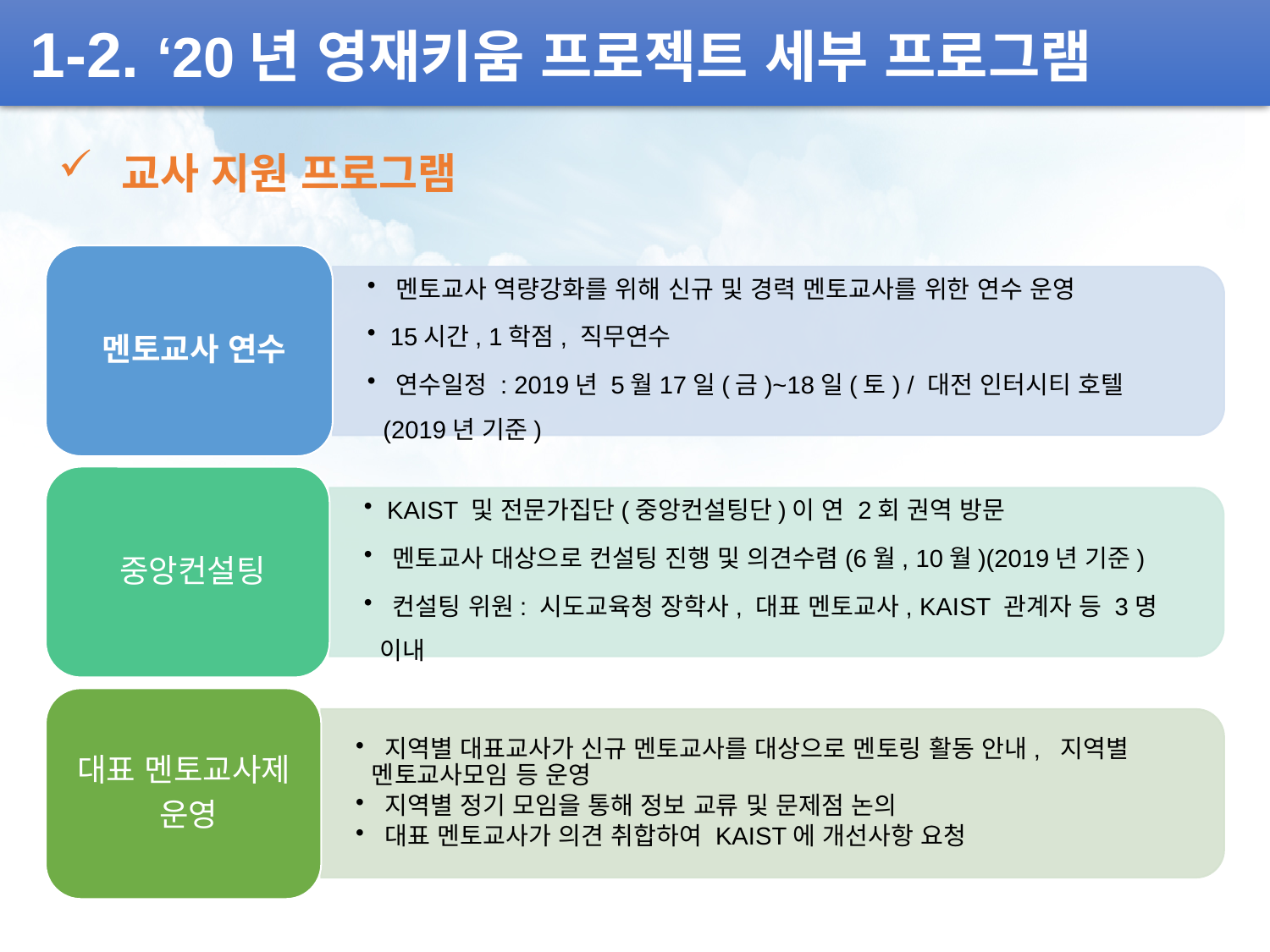

1-2. ‘20년 영재키움 프로젝트 세부 프로그램
# 교사 지원 프로그램
 멘토교사 역량강화를 위해 신규 및 경력 멘토교사를 위한 연수 운영
 15시간, 1학점, 직무연수
 연수일정 : 2019년 5월17일(금)~18일(토) / 대전 인터시티 호텔(2019년 기준)
멘토교사 연수
 KAIST 및 전문가집단(중앙컨설팅단)이 연 2회 권역 방문
 멘토교사 대상으로 컨설팅 진행 및 의견수렴(6월, 10월)(2019년 기준)
 컨설팅 위원: 시도교육청 장학사, 대표 멘토교사, KAIST 관계자 등 3명 이내
중앙컨설팅
 지역별 대표교사가 신규 멘토교사를 대상으로 멘토링 활동 안내,  지역별 멘토교사모임 등 운영
 지역별 정기 모임을 통해 정보 교류 및 문제점 논의
 대표 멘토교사가 의견 취합하여 KAIST에 개선사항 요청
대표 멘토교사제
운영